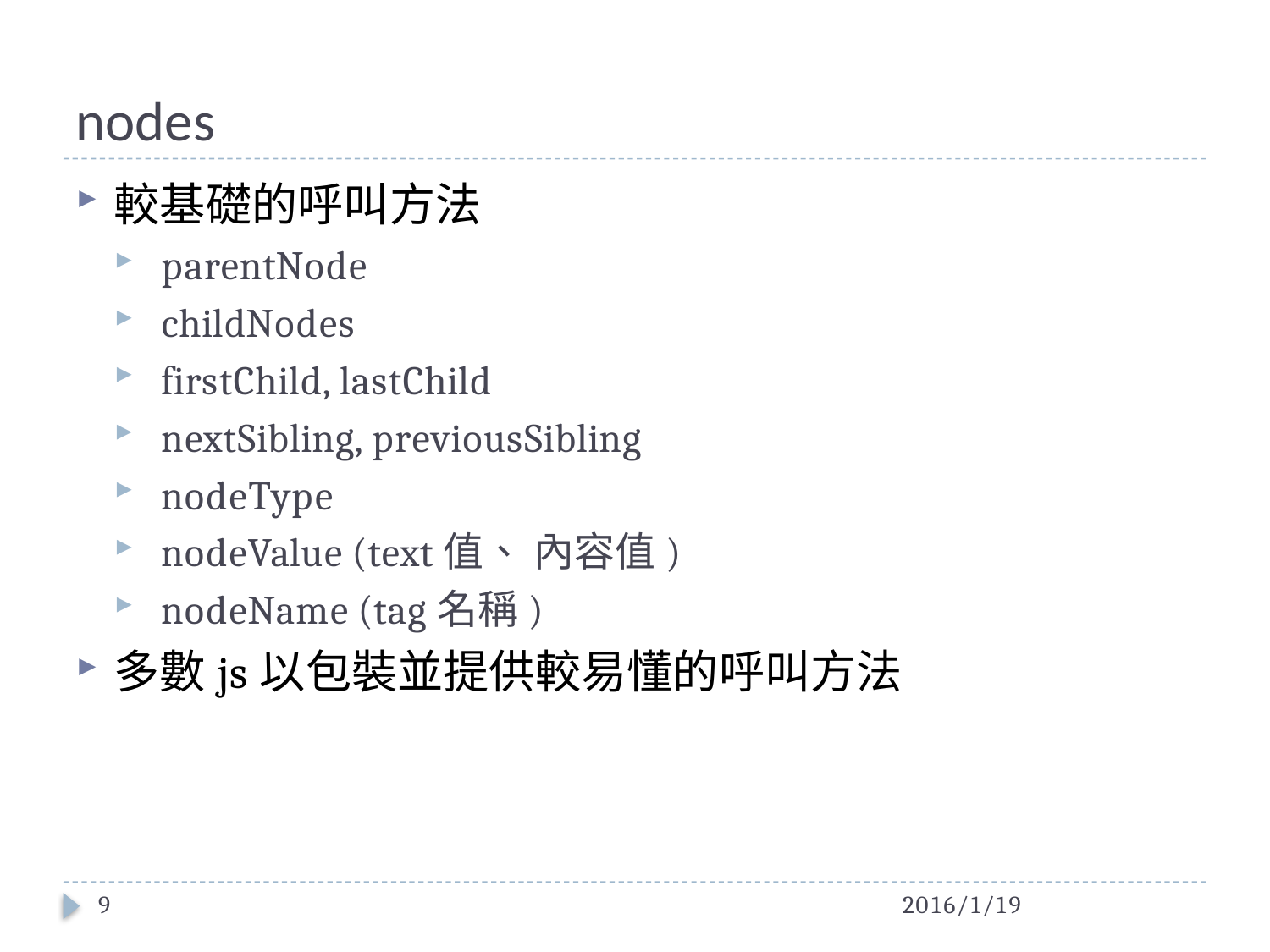

# nodes
較基礎的呼叫方法
 parentNode
 childNodes
 firstChild, lastChild
 nextSibling, previousSibling
 nodeType
 nodeValue (text值、 內容值)
 nodeName (tag名稱)
多數js以包裝並提供較易懂的呼叫方法

9
2016/1/19